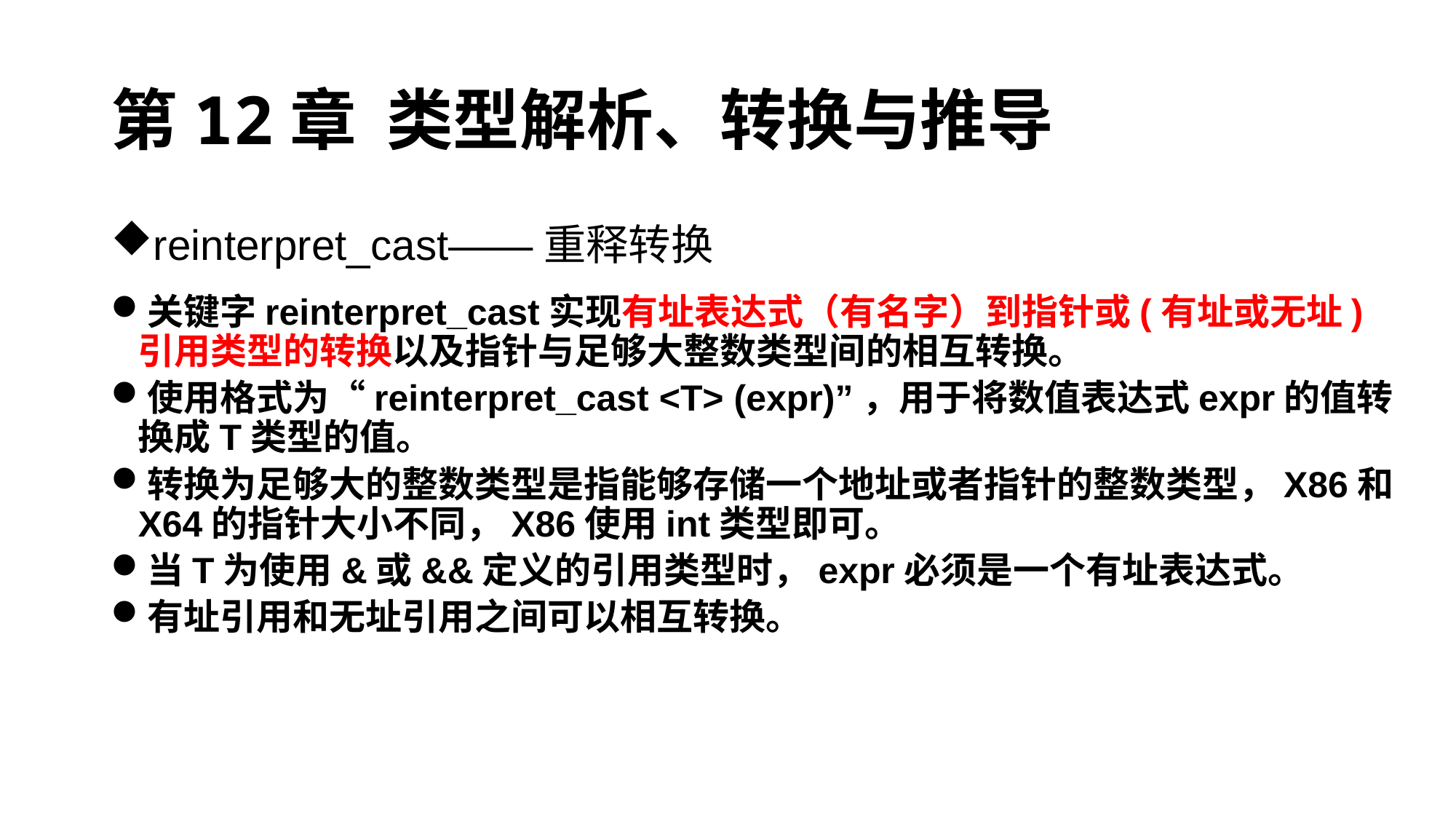

# 第12章  类型解析、转换与推导
reinterpret_cast——重释转换
关键字reinterpret_cast实现有址表达式（有名字）到指针或(有址或无址)引用类型的转换以及指针与足够大整数类型间的相互转换。
使用格式为“reinterpret_cast <T> (expr)”，用于将数值表达式expr的值转换成T类型的值。
转换为足够大的整数类型是指能够存储一个地址或者指针的整数类型，X86和X64的指针大小不同，X86使用int类型即可。
当T为使用&或&&定义的引用类型时，expr必须是一个有址表达式。
有址引用和无址引用之间可以相互转换。